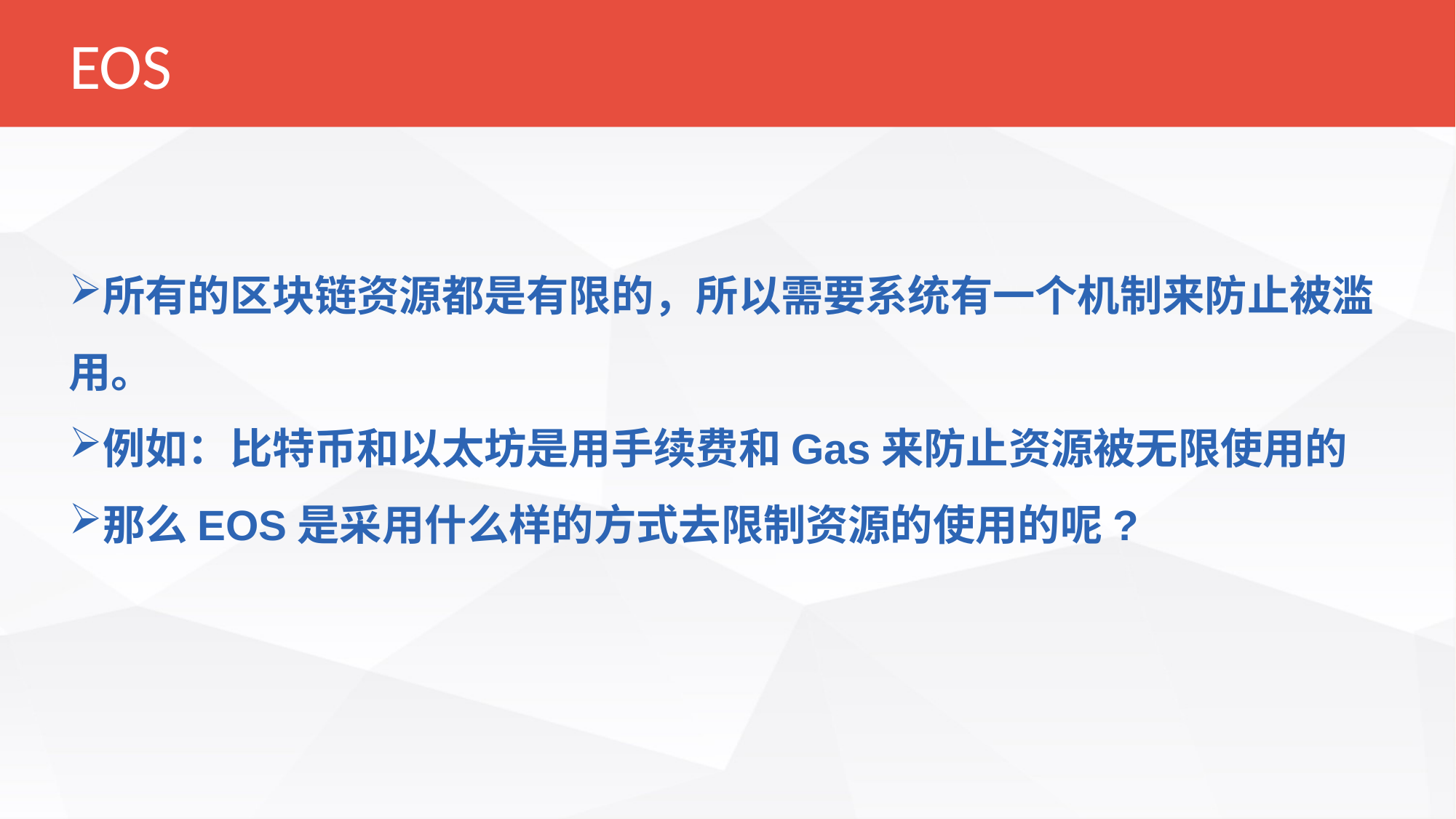

EOS
所有的区块链资源都是有限的，所以需要系统有一个机制来防止被滥用。
例如：比特币和以太坊是用手续费和Gas来防止资源被无限使用的
那么EOS是采用什么样的方式去限制资源的使用的呢?